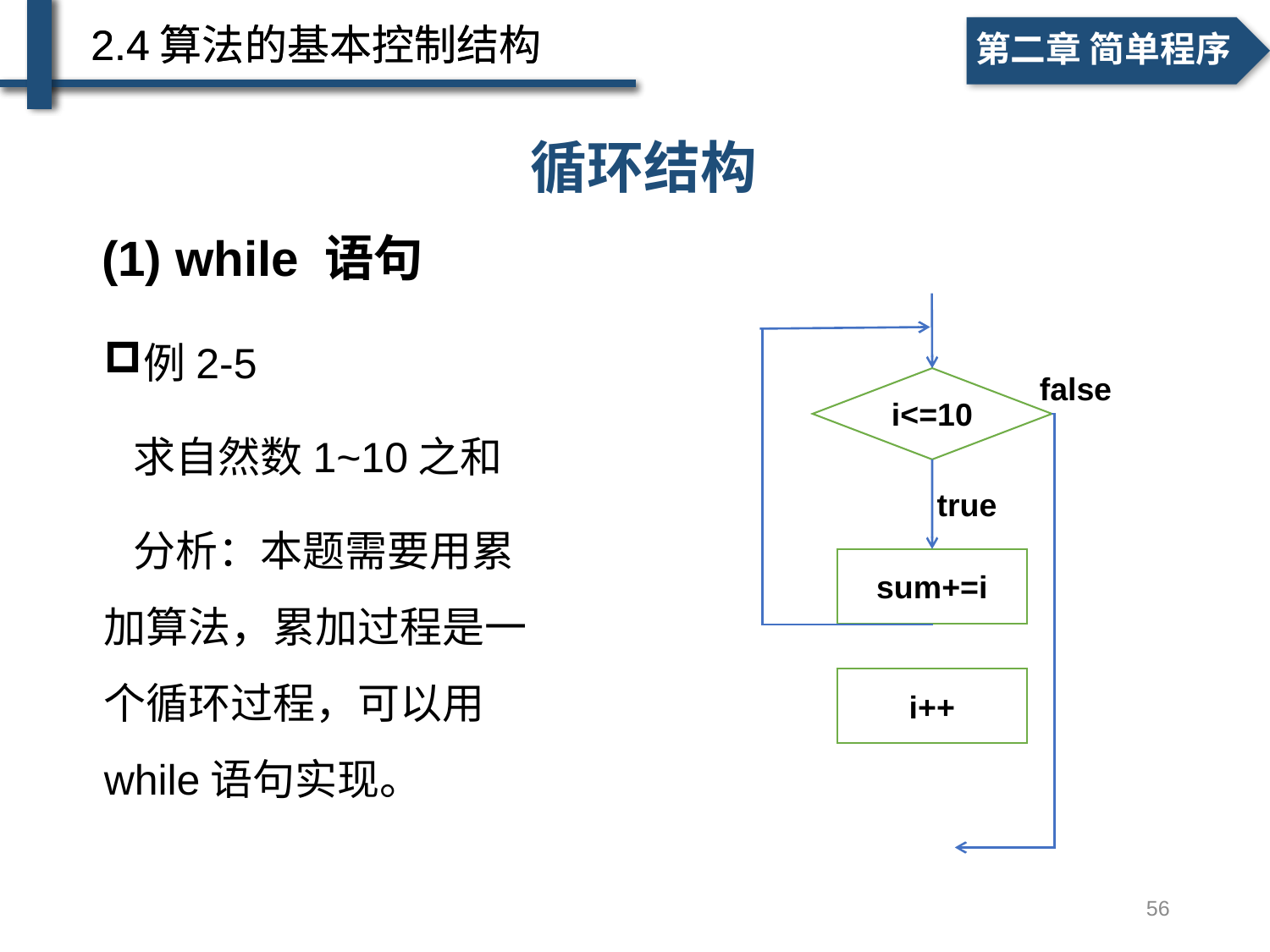

2.4算法的基本控制结构
2.4算法的基本控制结构
一、个人简介
二、学术成绩
一、个人简介

第二章 简单程序
特殊的多分支结构
# 如何有效地完成重复工作

循环结构
(1) while 语句
例2-5
  求自然数1~10之和
  分析：本题需要用累加算法，累加过程是一个循环过程，可以用while语句实现。
false
i<=10
true
sum+=i
i++
56